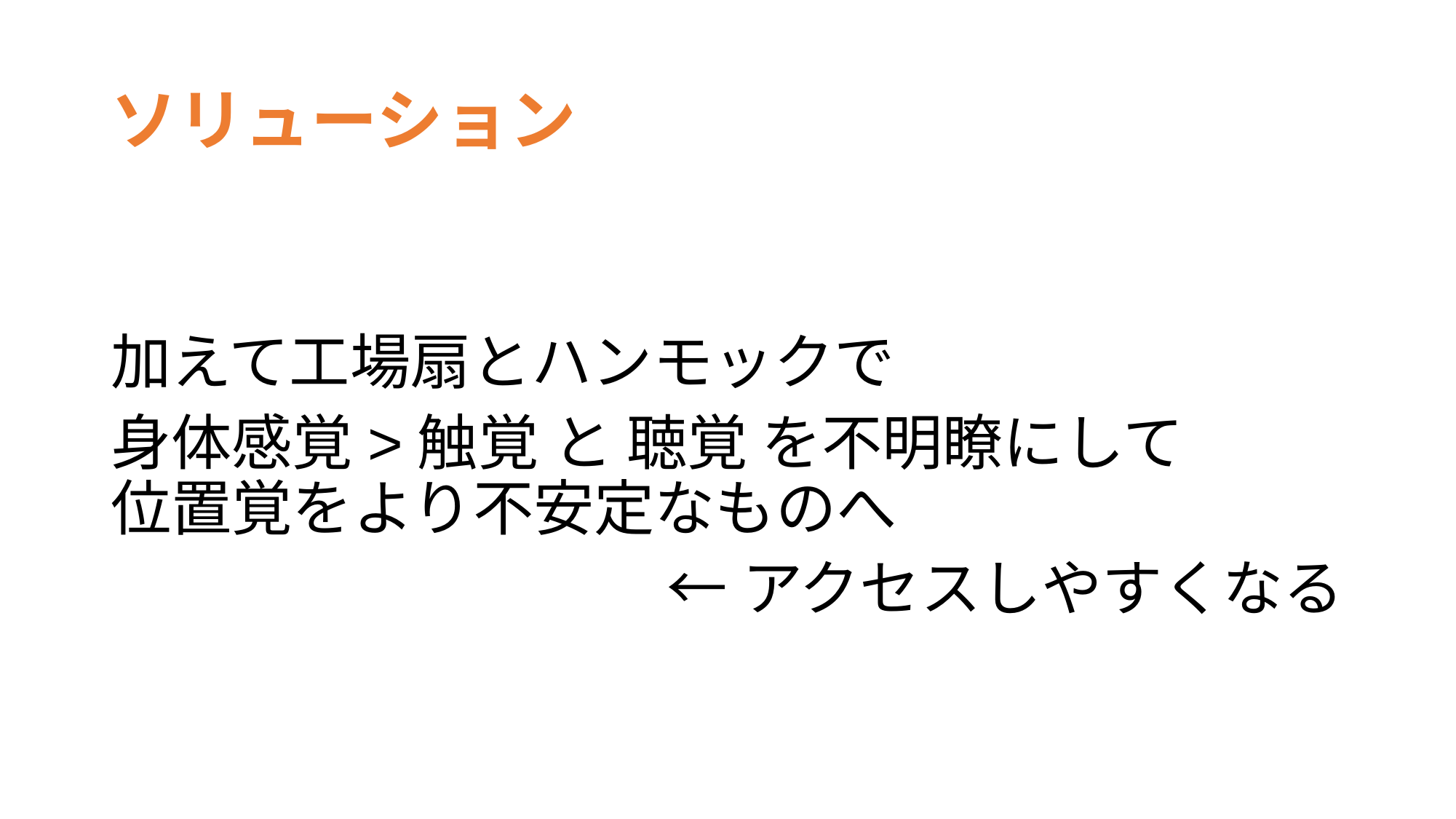

# ソリューション
加えて工場扇とハンモックで
身体感覚>触覚 と 聴覚 を不明瞭にして
位置覚をより不安定なものへ
←アクセスしやすくなる